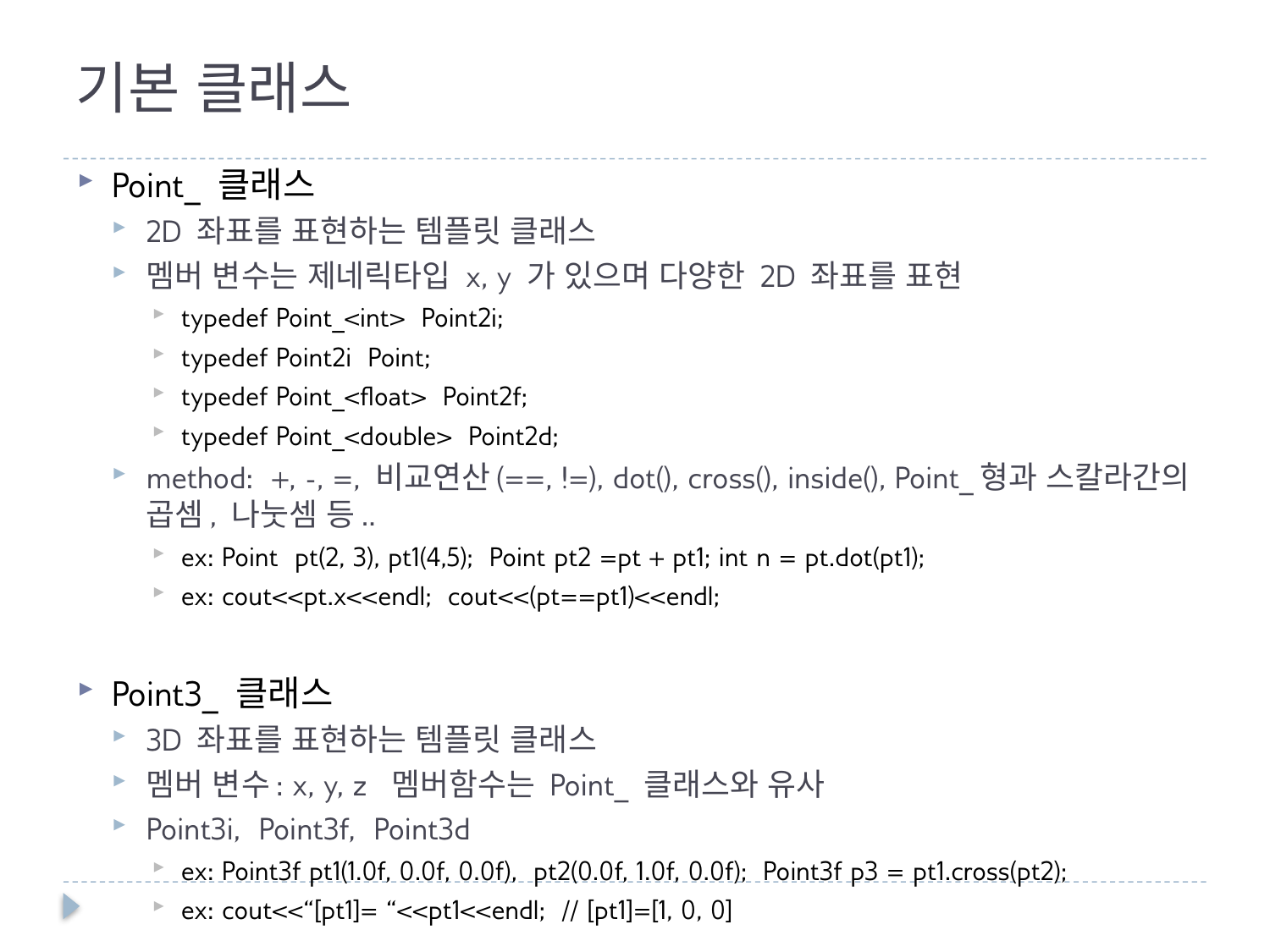

# 기본 클래스
Point_ 클래스
2D 좌표를 표현하는 템플릿 클래스
멤버 변수는 제네릭타입 x, y 가 있으며 다양한 2D 좌표를 표현
typedef Point_<int>  Point2i;
typedef Point2i  Point;
typedef Point_<float>  Point2f;
typedef Point_<double>  Point2d;
method:  +, -, =, 비교연산(==, !=), dot(), cross(), inside(), Point_형과 스칼라간의 곱셈, 나눗셈 등..
ex: Point  pt(2, 3), pt1(4,5);  Point pt2 =pt + pt1; int n = pt.dot(pt1);
ex: cout<<pt.x<<endl;  cout<<(pt==pt1)<<endl;

Point3_ 클래스
3D 좌표를 표현하는 템플릿 클래스
멤버 변수: x, y, z  멤버함수는 Point_ 클래스와 유사
Point3i,  Point3f,  Point3d
ex: Point3f pt1(1.0f, 0.0f, 0.0f),  pt2(0.0f, 1.0f, 0.0f);  Point3f p3 = pt1.cross(pt2);
ex: cout<<“[pt1]= “<<pt1<<endl;  // [pt1]=[1, 0, 0]